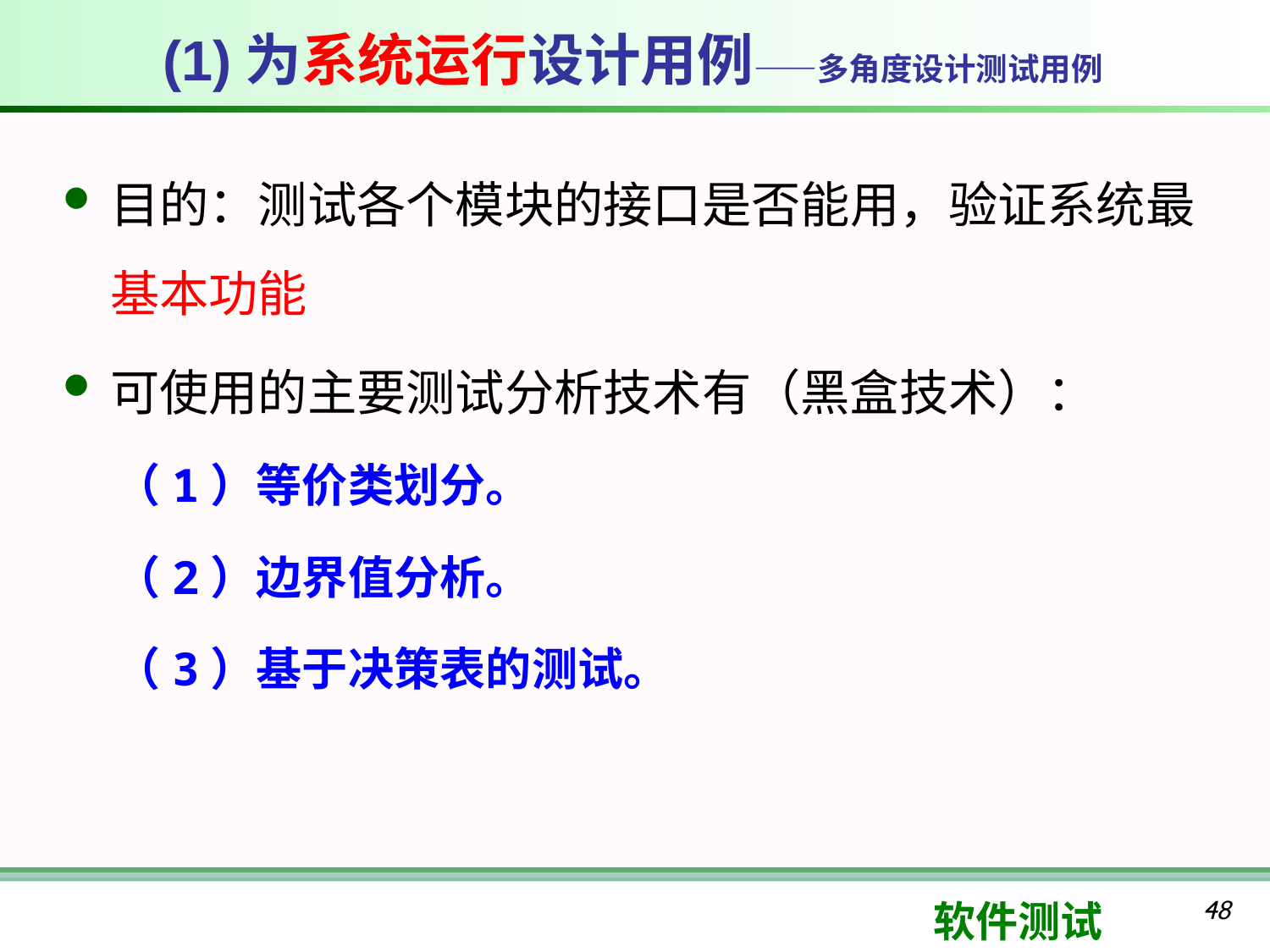

目的：测试各个模块的接口是否能用，验证系统最基本功能
可使用的主要测试分析技术有（黑盒技术）：
    （1）等价类划分。
    （2）边界值分析。
    （3）基于决策表的测试。
(1)为系统运行设计用例——多角度设计测试用例
48